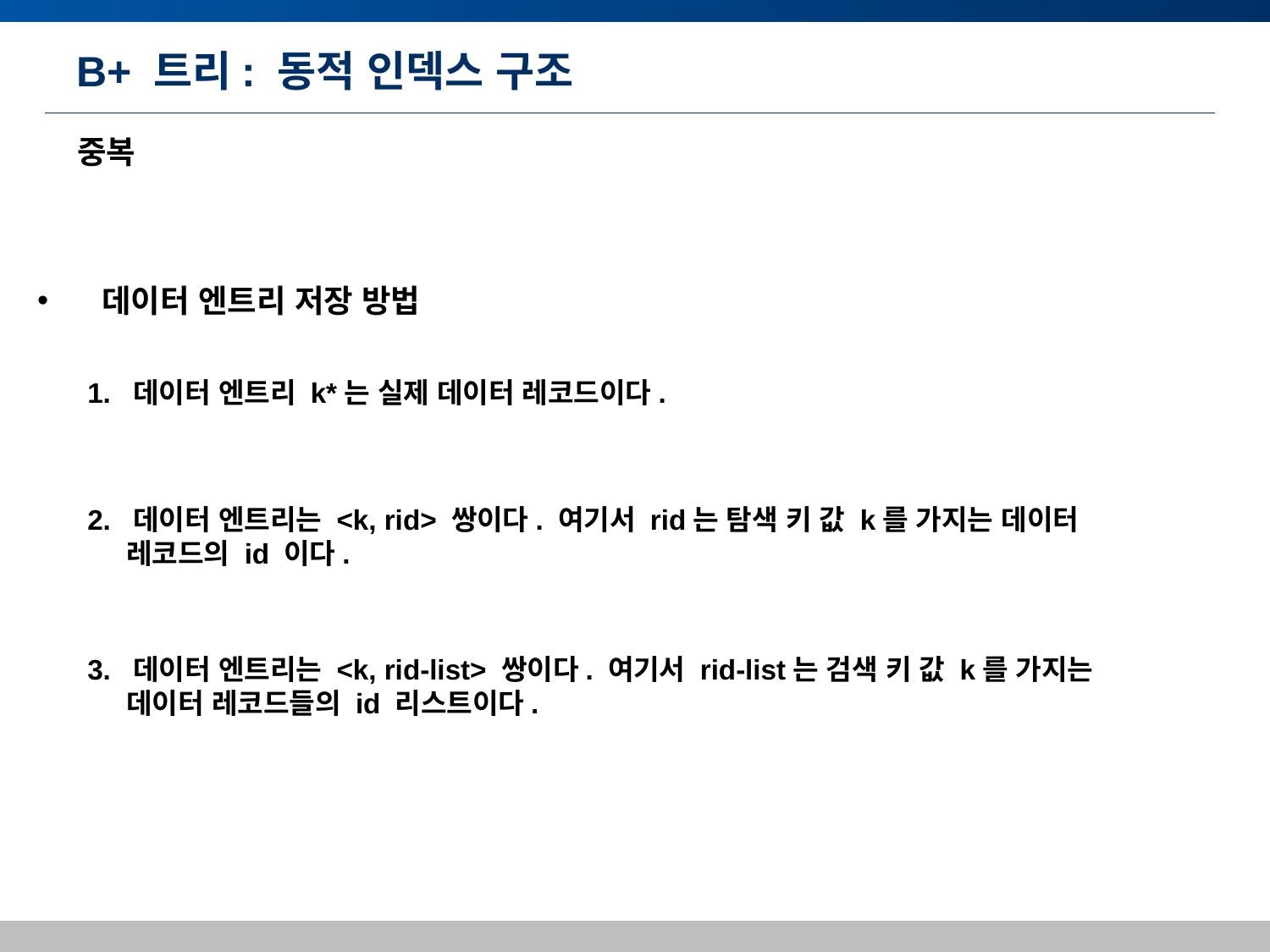

# B+ 트리: 동적 인덱스 구조
중복
   데이터 엔트리 저장 방법
1.  데이터 엔트리 k*는 실제 데이터 레코드이다.
2.  데이터 엔트리는 <k, rid> 쌍이다. 여기서 rid는 탐색 키 값 k를 가지는 데이터
     레코드의 id 이다.
3.  데이터 엔트리는 <k, rid-list> 쌍이다. 여기서 rid-list는 검색 키 값 k를 가지는
     데이터 레코드들의 id 리스트이다.